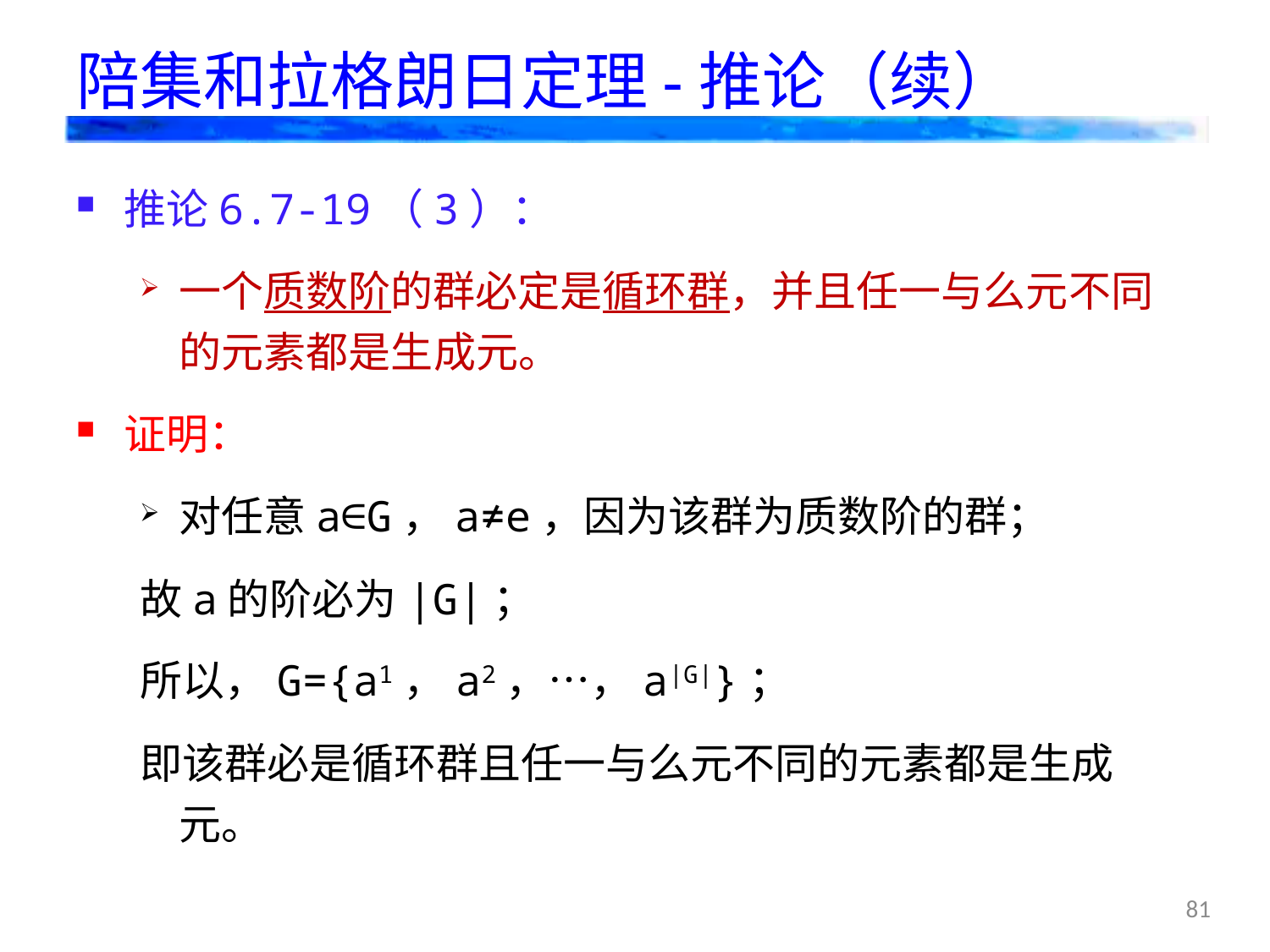

# 陪集和拉格朗日定理-推论（续）
推论6.7-19（3）：
一个质数阶的群必定是循环群，并且任一与么元不同的元素都是生成元。
证明：
对任意a∈G，a≠e，因为该群为质数阶的群；
故a的阶必为|G|；
所以，G={a1，a2，…，a|G|}；
即该群必是循环群且任一与么元不同的元素都是生成元。
81